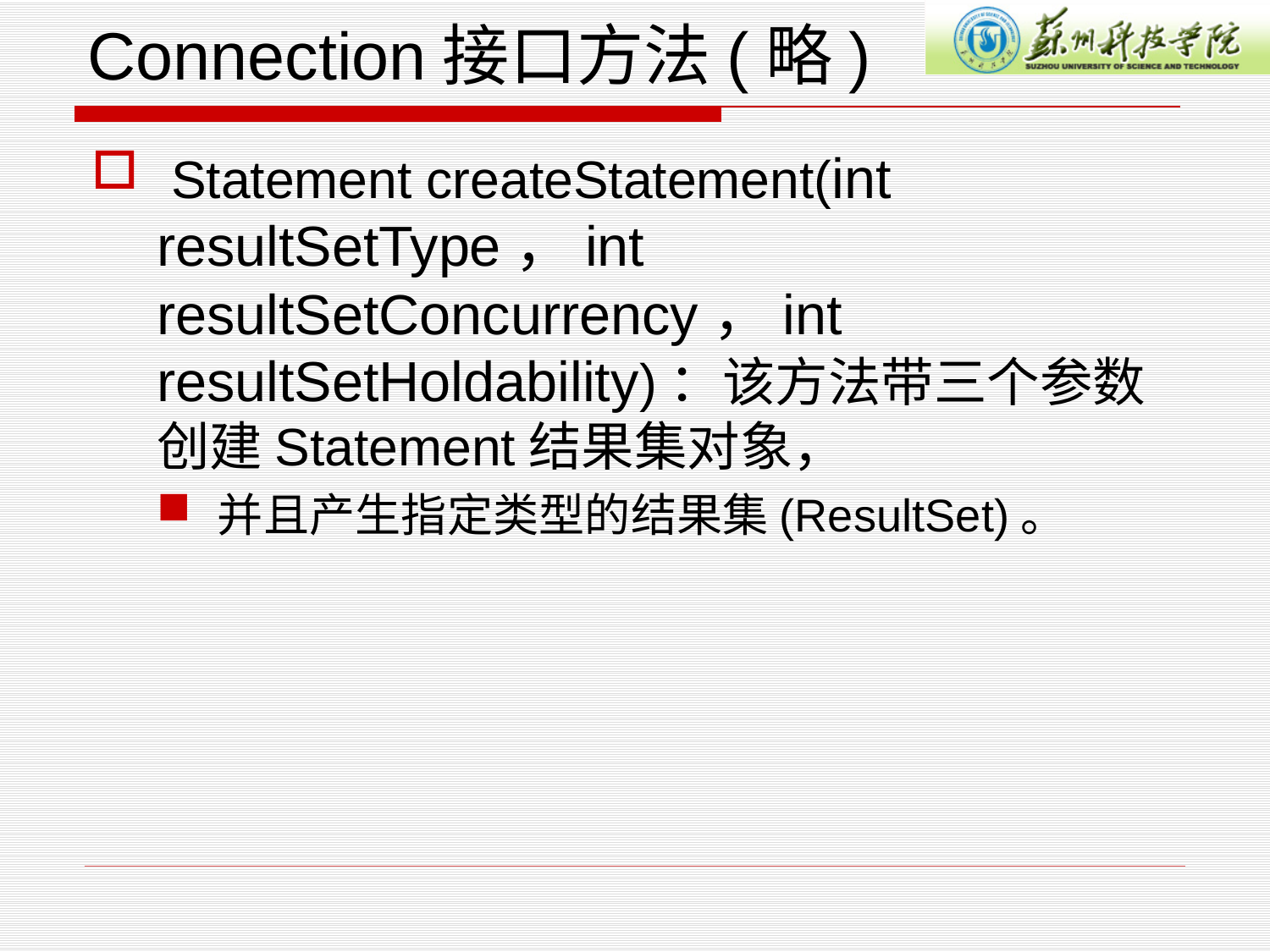

# Connection接口方法(略)
 Statement createStatement(int resultSetType，int resultSetConcurrency，int resultSetHoldability)：该方法带三个参数创建Statement结果集对象，
并且产生指定类型的结果集(ResultSet)。